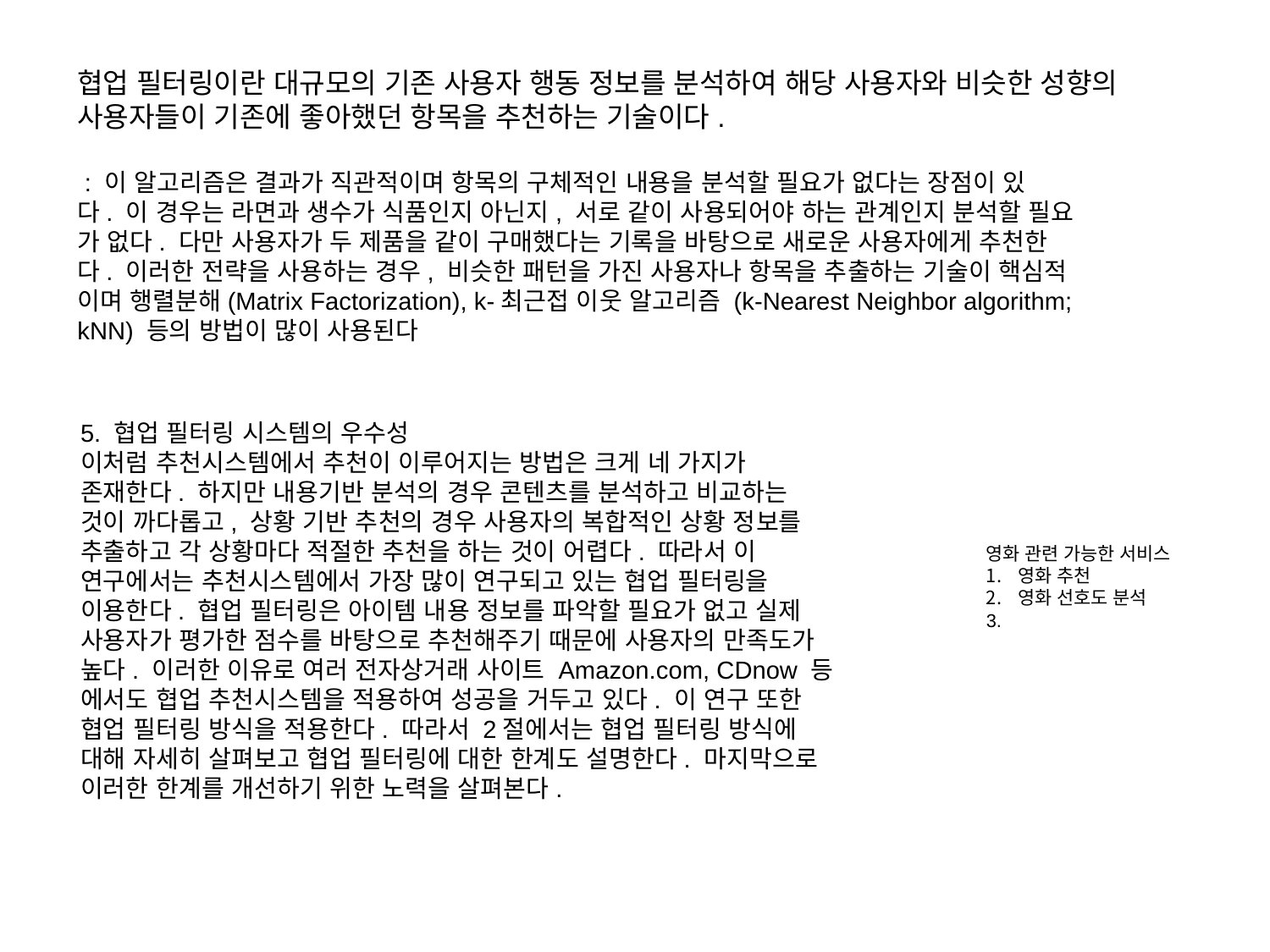

협업 필터링이란 대규모의 기존 사용자 행동 정보를 분석하여 해당 사용자와 비슷한 성향의 사용자들이 기존에 좋아했던 항목을 추천하는 기술이다.

 : 이 알고리즘은 결과가 직관적이며 항목의 구체적인 내용을 분석할 필요가 없다는 장점이 있
다. 이 경우는 라면과 생수가 식품인지 아닌지, 서로 같이 사용되어야 하는 관계인지 분석할 필요
가 없다. 다만 사용자가 두 제품을 같이 구매했다는 기록을 바탕으로 새로운 사용자에게 추천한
다. 이러한 전략을 사용하는 경우, 비슷한 패턴을 가진 사용자나 항목을 추출하는 기술이 핵심적
이며 행렬분해(Matrix Factorization), k-최근접 이웃 알고리즘 (k-Nearest Neighbor algorithm;
kNN) 등의 방법이 많이 사용된다
5. 협업 필터링 시스템의 우수성
이처럼 추천시스템에서 추천이 이루어지는 방법은 크게 네 가지가
존재한다. 하지만 내용기반 분석의 경우 콘텐츠를 분석하고 비교하는
것이 까다롭고, 상황 기반 추천의 경우 사용자의 복합적인 상황 정보를
추출하고 각 상황마다 적절한 추천을 하는 것이 어렵다. 따라서 이
연구에서는 추천시스템에서 가장 많이 연구되고 있는 협업 필터링을
이용한다. 협업 필터링은 아이템 내용 정보를 파악할 필요가 없고 실제
사용자가 평가한 점수를 바탕으로 추천해주기 때문에 사용자의 만족도가
높다. 이러한 이유로 여러 전자상거래 사이트 Amazon.com, CDnow 등
에서도 협업 추천시스템을 적용하여 성공을 거두고 있다. 이 연구 또한
협업 필터링 방식을 적용한다. 따라서 2절에서는 협업 필터링 방식에
대해 자세히 살펴보고 협업 필터링에 대한 한계도 설명한다. 마지막으로
이러한 한계를 개선하기 위한 노력을 살펴본다.
영화 관련 가능한 서비스
영화 추천
영화 선호도 분석
3.